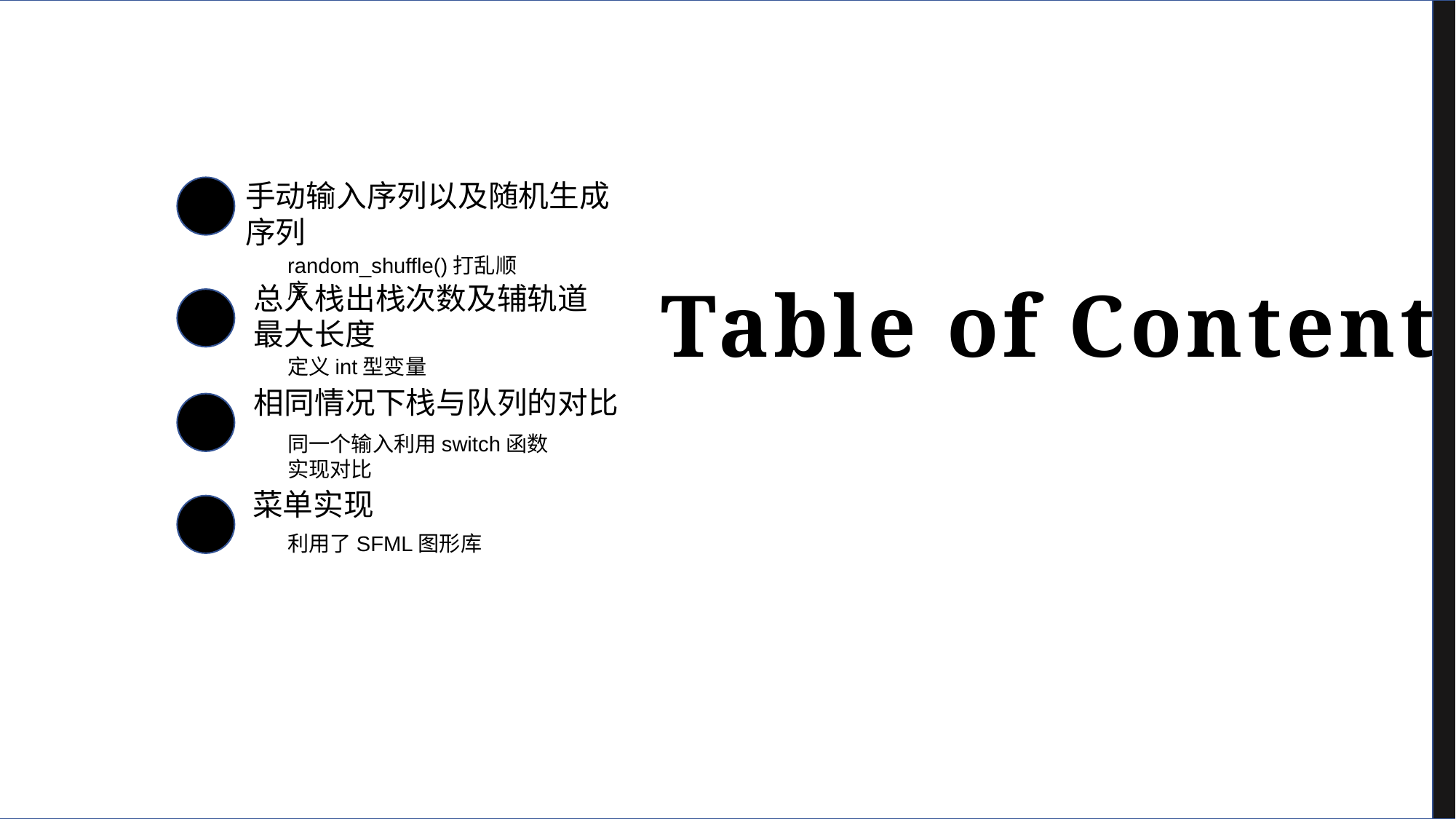

手动输入序列以及随机生成序列

random_shuffle()打乱顺序
# Table of Content
总入栈出栈次数及辅轨道最大长度

定义int型变量
相同情况下栈与队列的对比

同一个输入利用switch函数实现对比
菜单实现

利用了SFML图形库